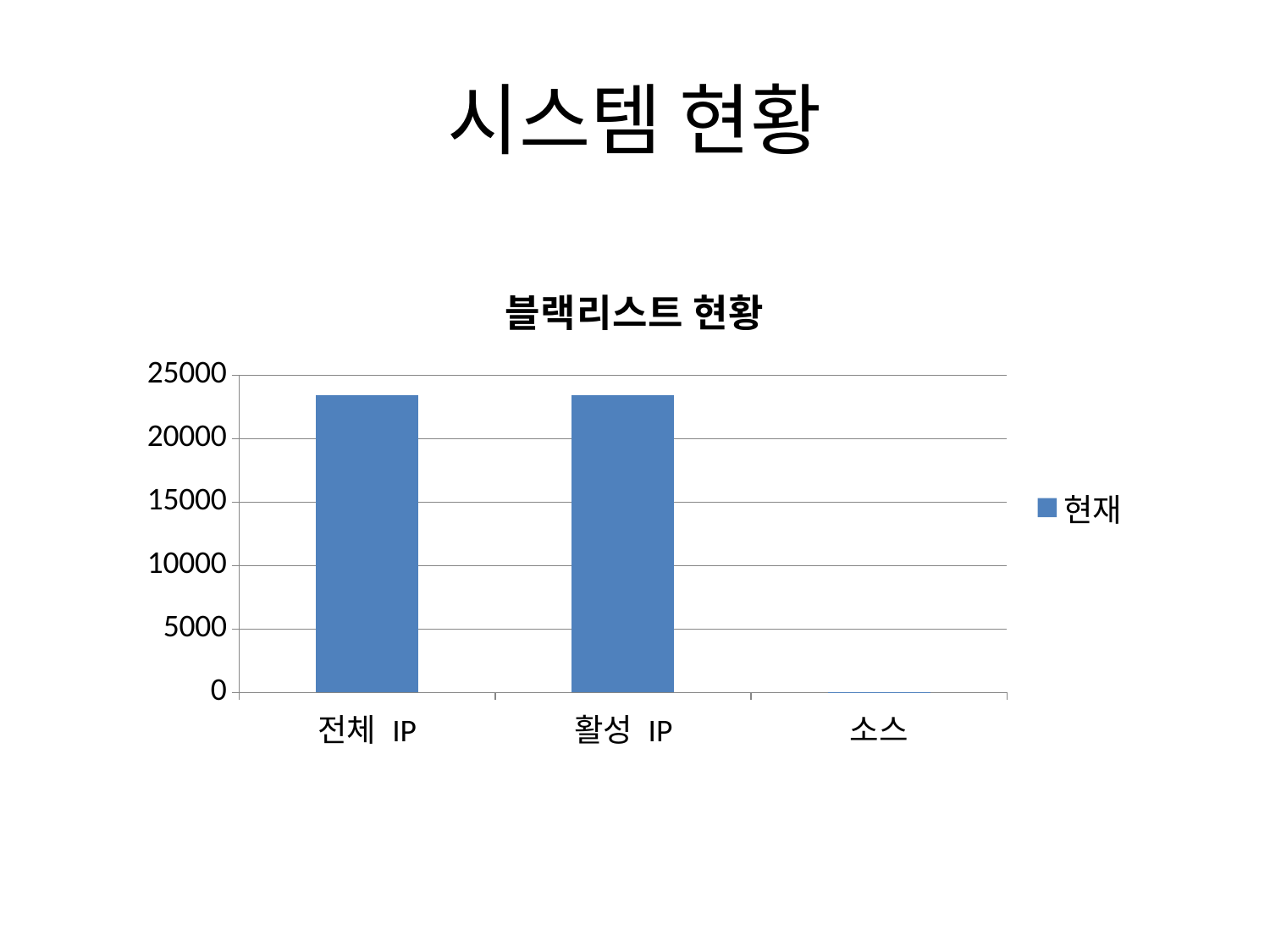

# 시스템 현황

### Chart: 블랙리스트 현황

| Category | 현재 |
|---|---|
| 전체 IP | 23425.0 |
| 활성 IP | 23425.0 |
| 소스 | 3.0 |